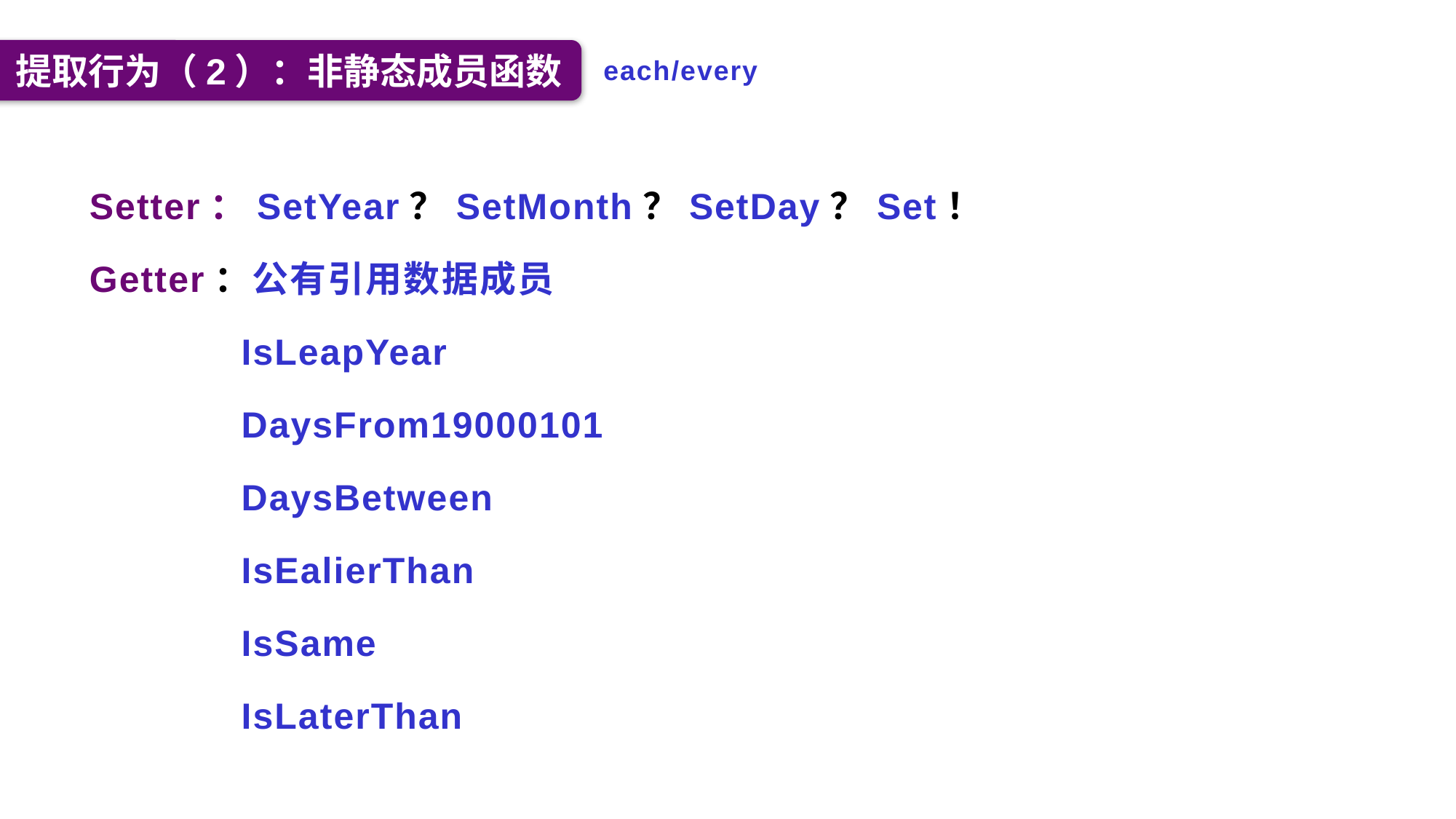

提取行为（2）：非静态成员函数
each/every
Setter：SetYear？SetMonth？SetDay？Set！
Getter：公有引用数据成员
             IsLeapYear
             DaysFrom19000101
             DaysBetween
             IsEalierThan
             IsSame
             IsLaterThan
7